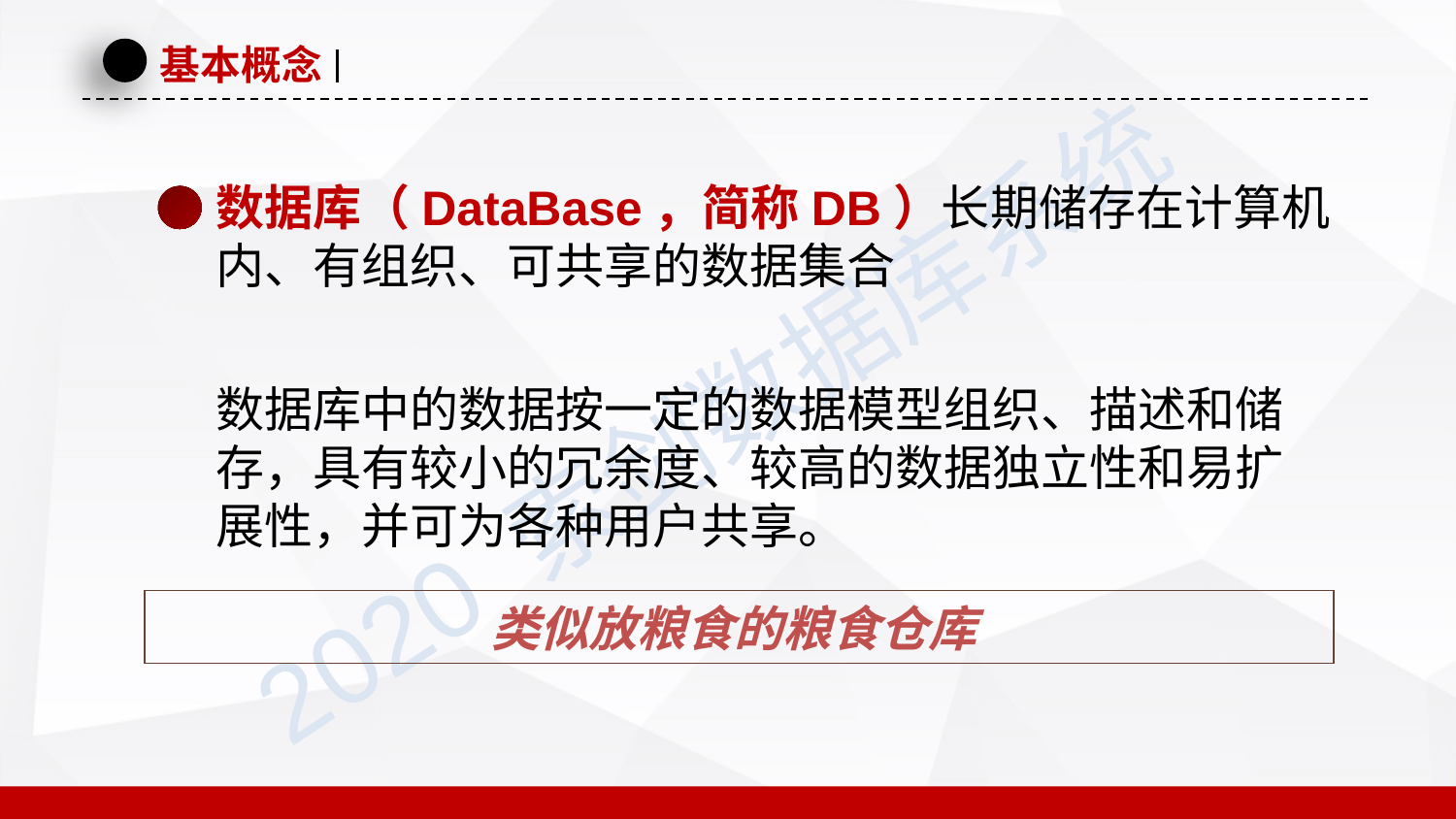

基本概念

数据库（DataBase，简称DB）长期储存在计算机内、有组织、可共享的数据集合

数据库中的数据按一定的数据模型组织、描述和储存，具有较小的冗余度、较高的数据独立性和易扩展性，并可为各种用户共享。
类似放粮食的粮食仓库